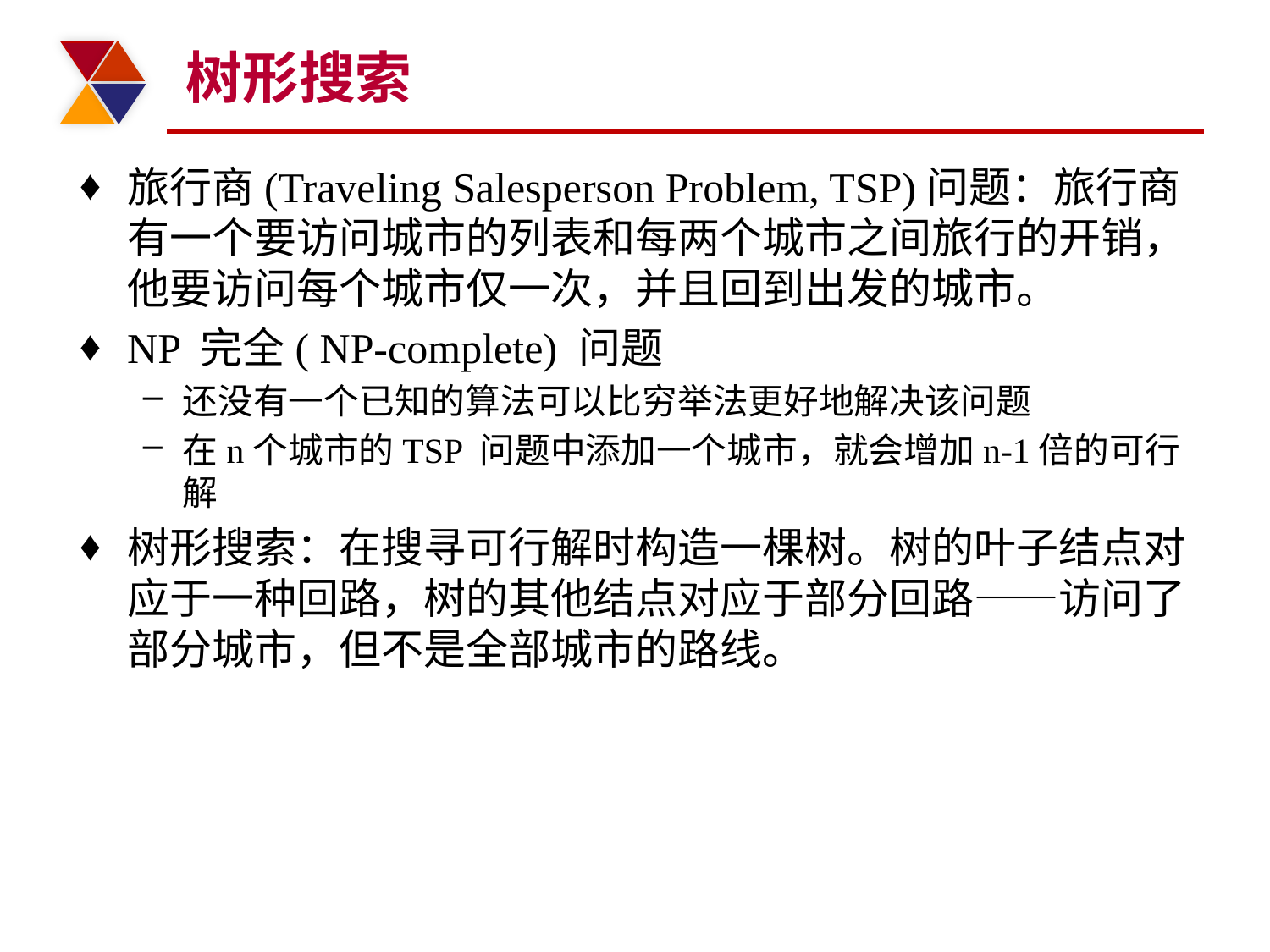

# 树形搜索
旅行商(Traveling Salesperson Problem, TSP)问题：旅行商有一个要访问城市的列表和每两个城市之间旅行的开销，他要访问每个城市仅一次，并且回到出发的城市。
NP 完全( NP-complete) 问题
还没有一个已知的算法可以比穷举法更好地解决该问题
在n个城市的TSP 问题中添加一个城市，就会增加n-1倍的可行解
树形搜索：在搜寻可行解时构造一棵树。树的叶子结点对应于一种回路，树的其他结点对应于部分回路——访问了部分城市，但不是全部城市的路线。